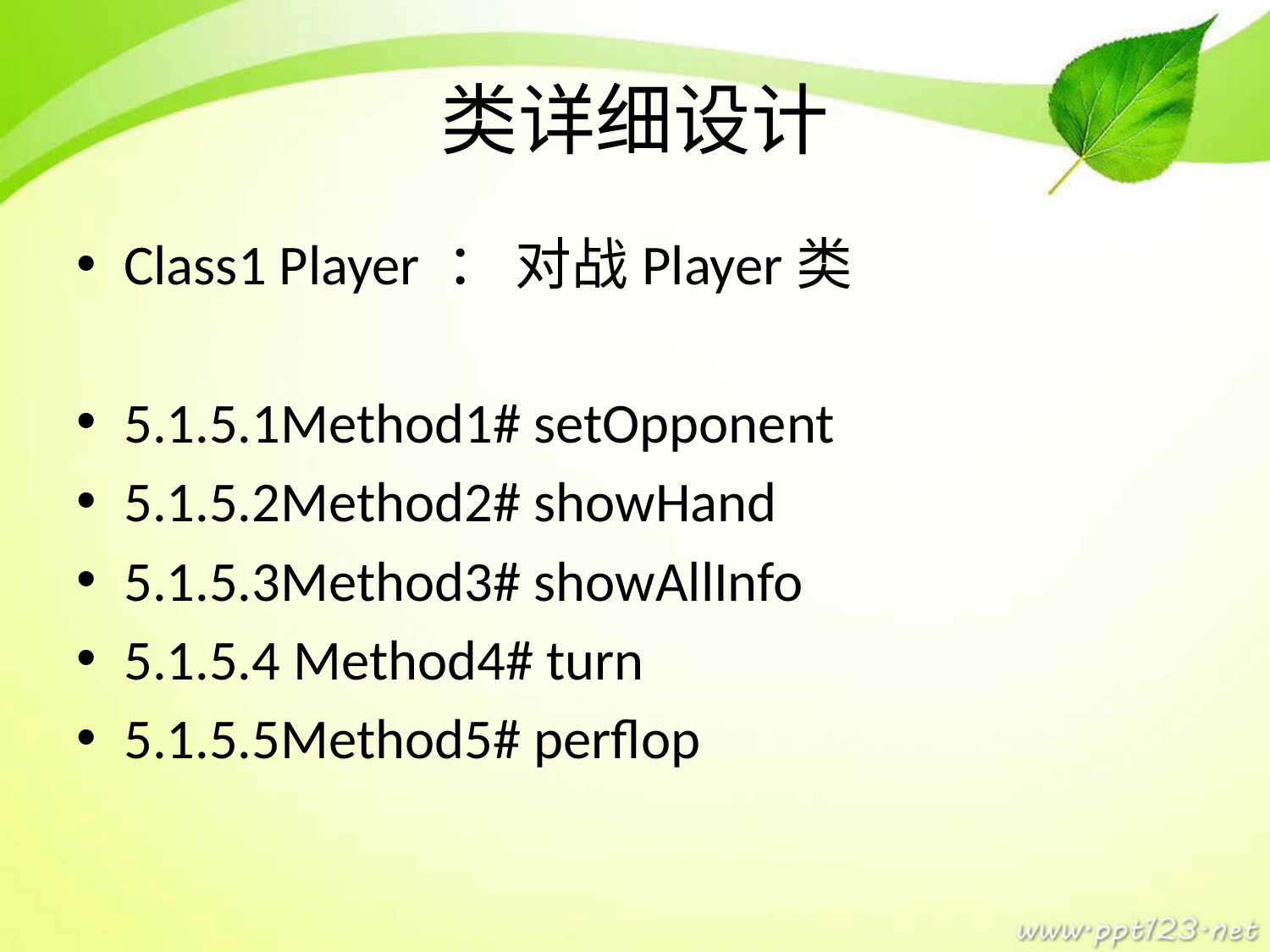

# 类详细设计
Class1 Player ： 对战Player类

5.1.5.1Method1# setOpponent
5.1.5.2Method2# showHand
5.1.5.3Method3# showAllInfo
5.1.5.4 Method4# turn
5.1.5.5Method5# perflop